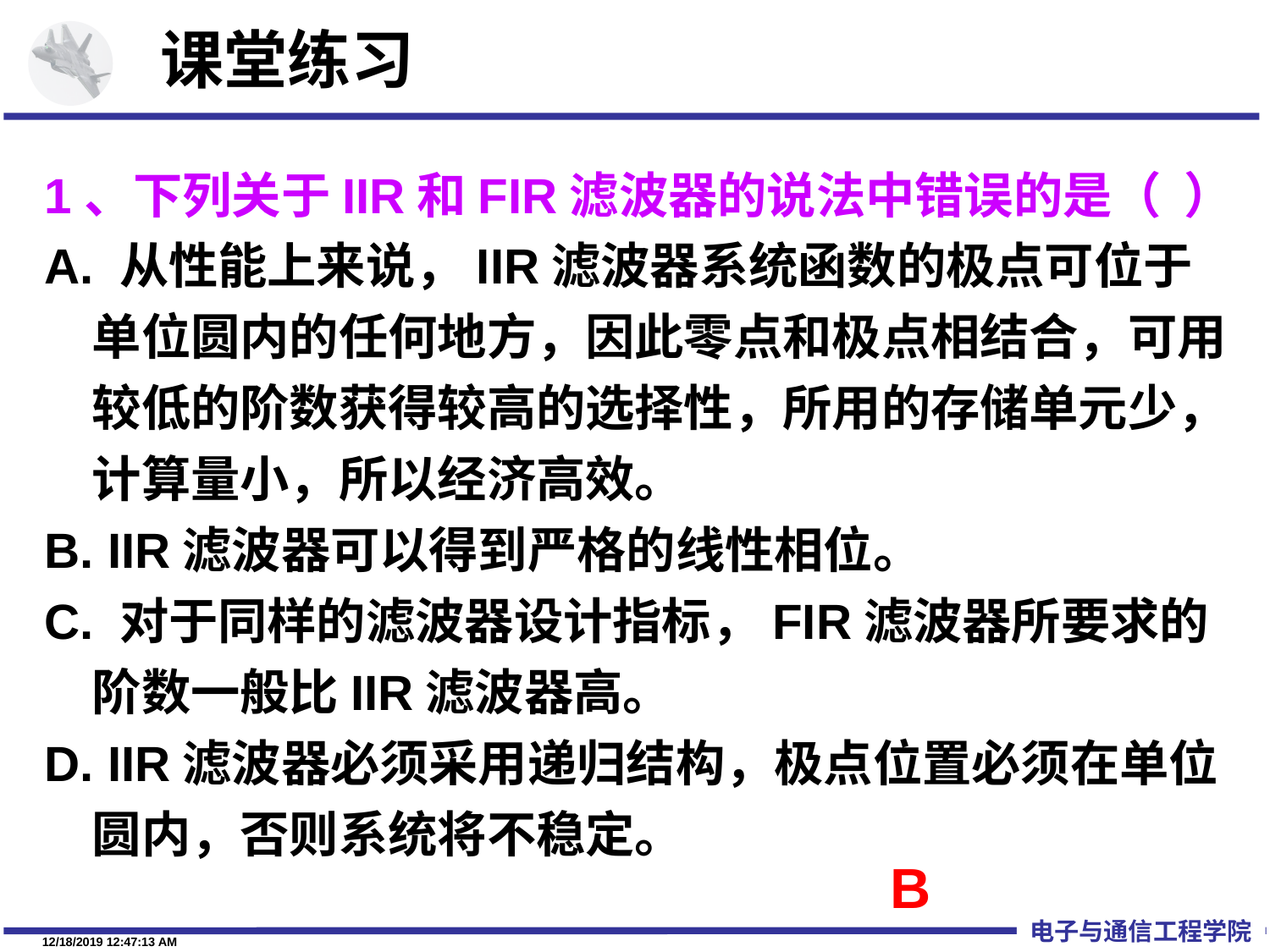

# 课堂练习
1、下列关于IIR和FIR滤波器的说法中错误的是（  ）
A. 从性能上来说，IIR滤波器系统函数的极点可位于单位圆内的任何地方，因此零点和极点相结合，可用较低的阶数获得较高的选择性，所用的存储单元少，计算量小，所以经济高效。
B. IIR滤波器可以得到严格的线性相位。
C. 对于同样的滤波器设计指标，FIR滤波器所要求的阶数一般比IIR滤波器高。
D. IIR滤波器必须采用递归结构，极点位置必须在单位圆内，否则系统将不稳定。

B